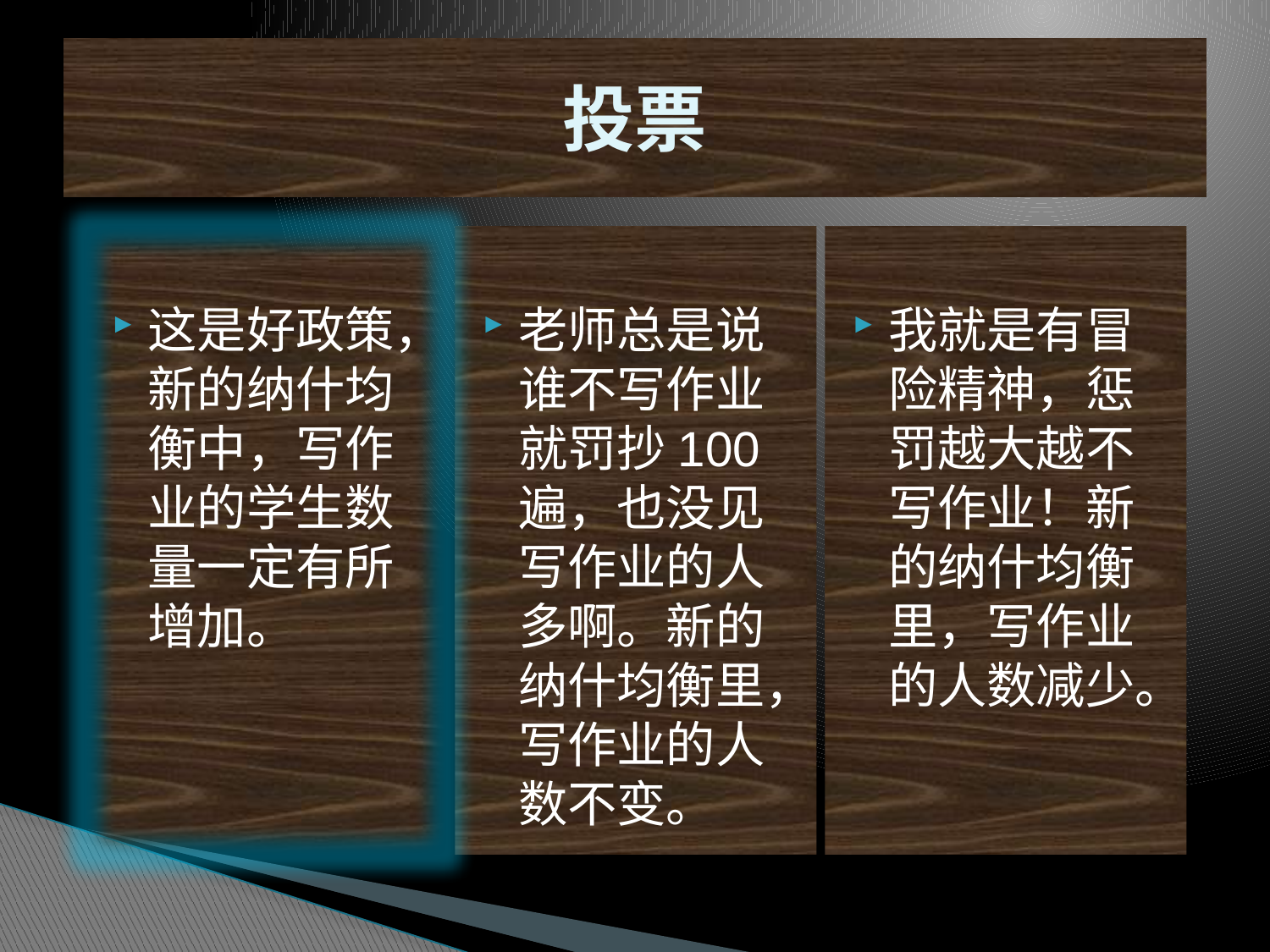

# 投票

老师总是说谁不写作业就罚抄100遍，也没见写作业的人多啊。新的纳什均衡里，写作业的人数不变。

我就是有冒险精神，惩罚越大越不写作业！新的纳什均衡里，写作业的人数减少。

这是好政策，新的纳什均衡中，写作业的学生数量一定有所增加。